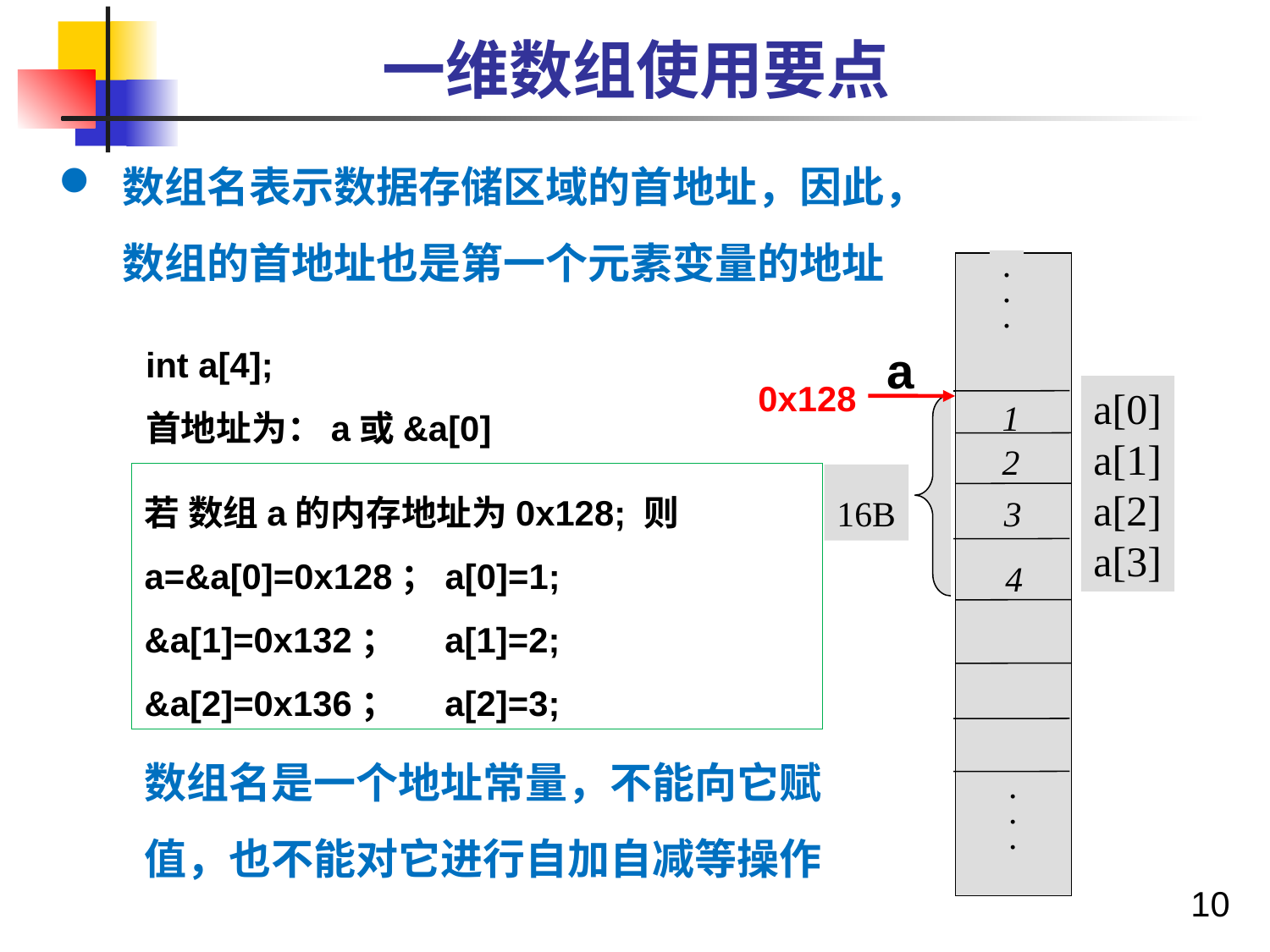

# 一维数组使用要点
数组名表示数据存储区域的首地址，因此，
数组的首地址也是第一个元素变量的地址
.
.
.

a[0]
a[1]
a[2]
a[3]

16B

.
.
.
int a[4];
首地址为：a或&a[0]
a
0x128
1
2
若 数组a的内存地址为0x128; 则
a=&a[0]=0x128；a[0]=1;
&a[1]=0x132；     a[1]=2;
&a[2]=0x136；     a[2]=3;
3
4
数组名是一个地址常量，不能向它赋值，也不能对它进行自加自减等操作
10